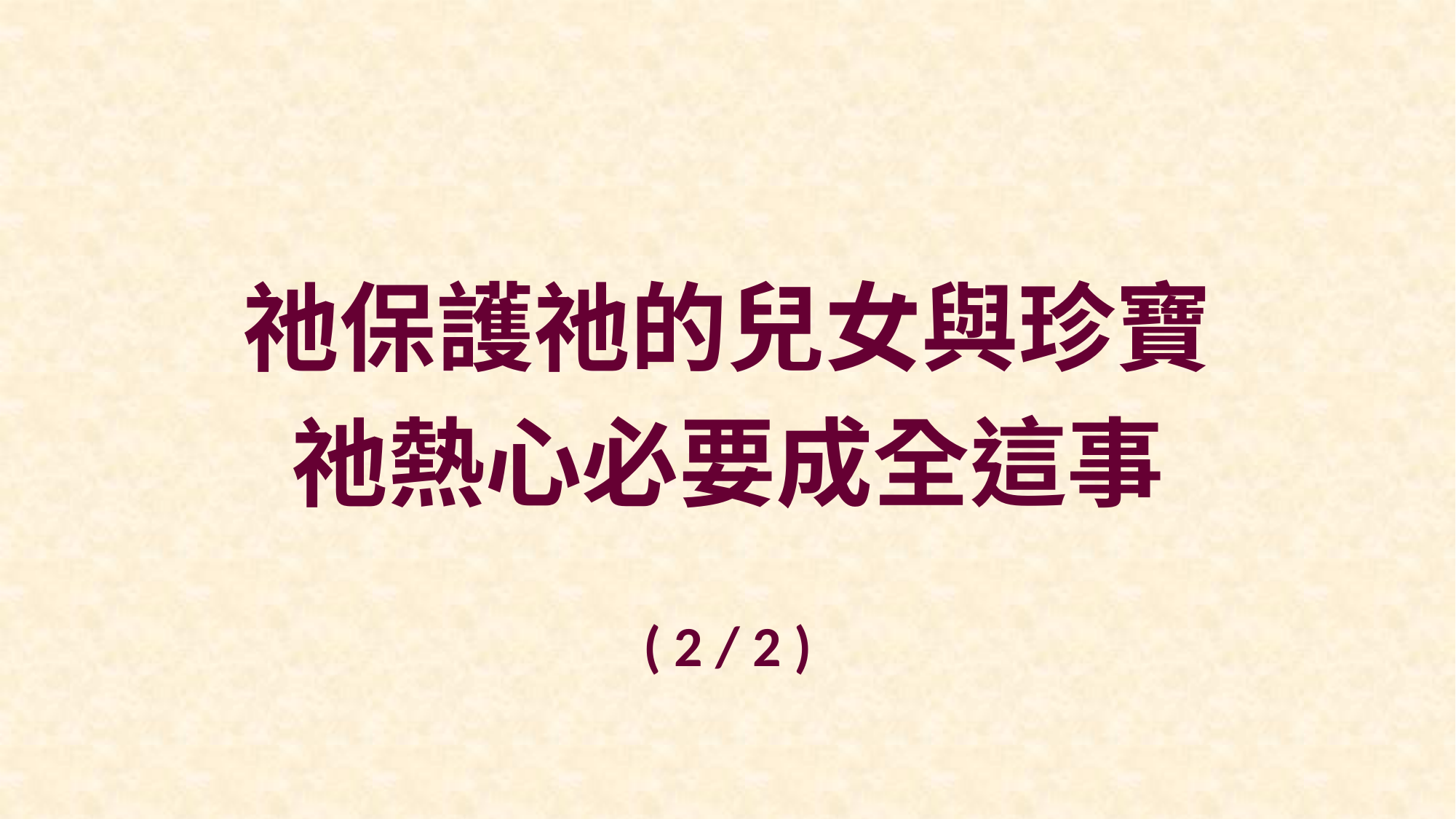

祂保護祂的兒女與珍寶
祂熱心必要成全這事
( 2 / 2 )